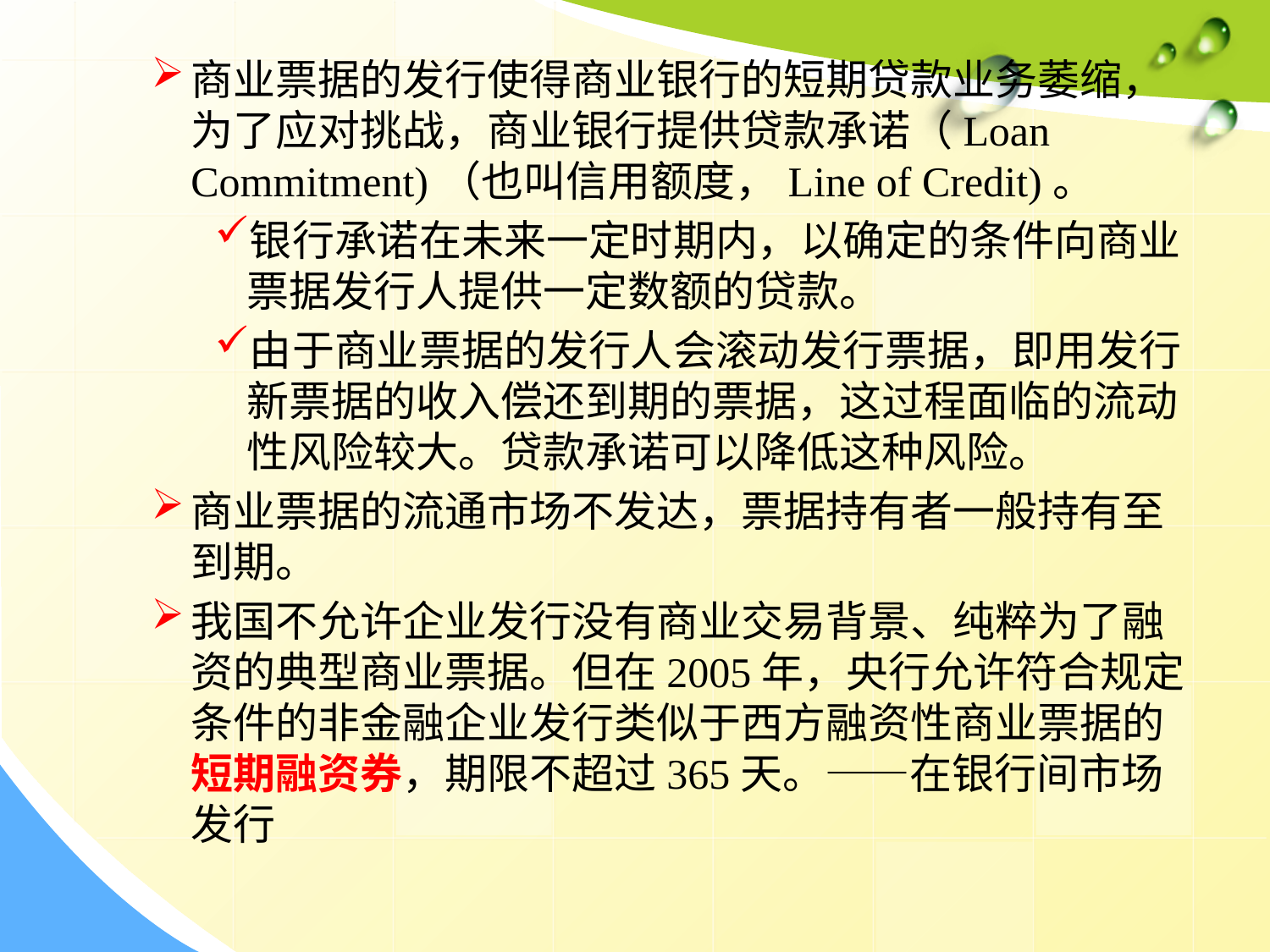

商业票据的发行使得商业银行的短期贷款业务萎缩，为了应对挑战，商业银行提供贷款承诺（Loan Commitment)（也叫信用额度，Line of Credit)。
银行承诺在未来一定时期内，以确定的条件向商业票据发行人提供一定数额的贷款。
由于商业票据的发行人会滚动发行票据，即用发行新票据的收入偿还到期的票据，这过程面临的流动性风险较大。贷款承诺可以降低这种风险。
商业票据的流通市场不发达，票据持有者一般持有至到期。
我国不允许企业发行没有商业交易背景、纯粹为了融资的典型商业票据。但在2005年，央行允许符合规定条件的非金融企业发行类似于西方融资性商业票据的短期融资券，期限不超过365天。——在银行间市场发行